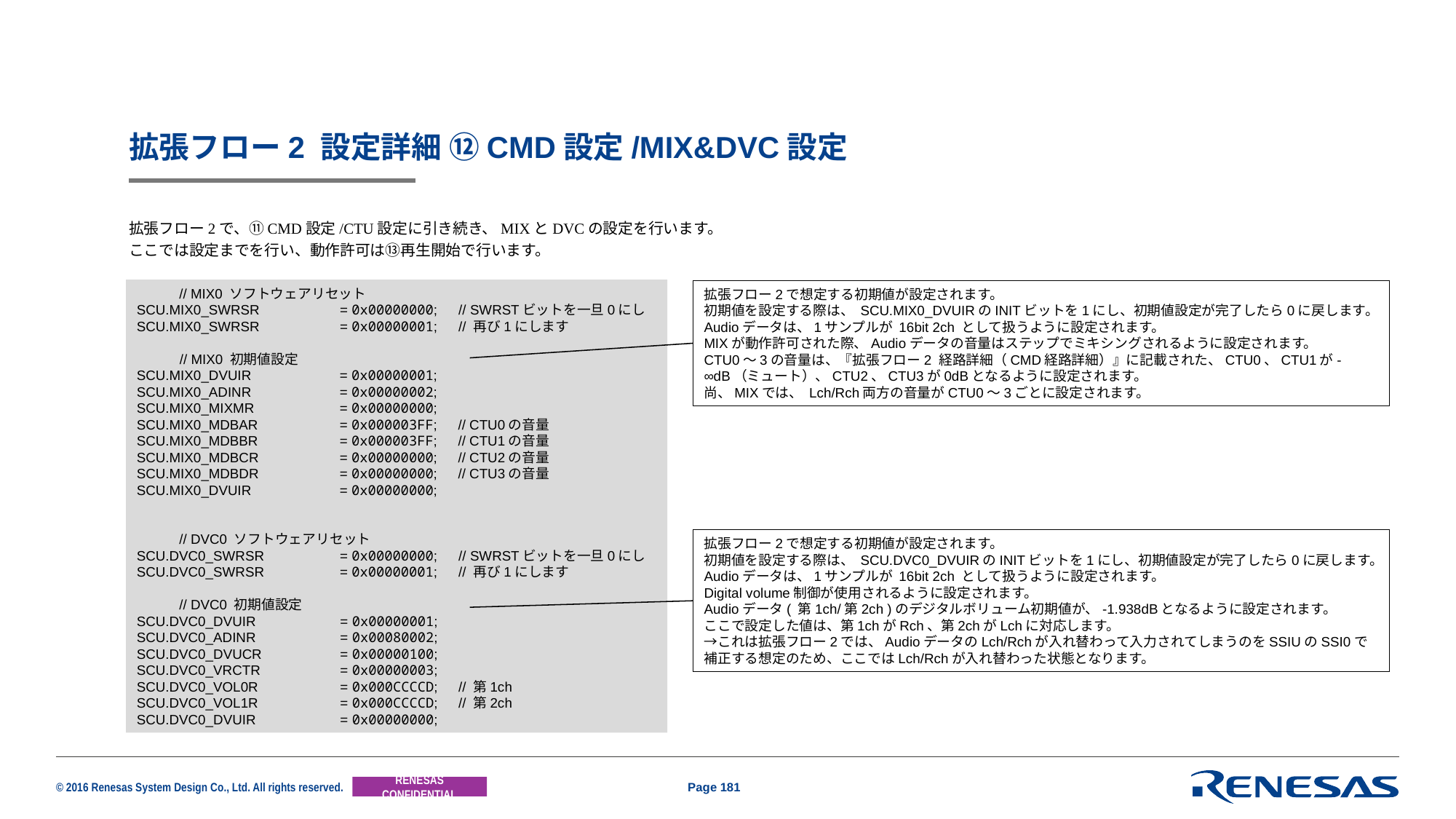

# 拡張フロー2 設定詳細 ⑫CMD設定/MIX&DVC設定
拡張フロー2で、⑪CMD設定/CTU設定に引き続き、MIXとDVCの設定を行います。
ここでは設定までを行い、動作許可は⑬再生開始で行います。
	// MIX0 ソフトウェアリセット
SCU.MIX0_SWRSR	= 0x00000000;	// SWRSTビットを一旦0にし
SCU.MIX0_SWRSR	= 0x00000001;	// 再び1にします
	// MIX0 初期値設定
SCU.MIX0_DVUIR	= 0x00000001;
SCU.MIX0_ADINR	= 0x00000002;
SCU.MIX0_MIXMR	= 0x00000000;
SCU.MIX0_MDBAR	= 0x000003FF;	// CTU0の音量
SCU.MIX0_MDBBR	= 0x000003FF;	// CTU1の音量
SCU.MIX0_MDBCR	= 0x00000000;	// CTU2の音量
SCU.MIX0_MDBDR	= 0x00000000;	// CTU3の音量
SCU.MIX0_DVUIR	= 0x00000000;

	// DVC0 ソフトウェアリセット
SCU.DVC0_SWRSR	= 0x00000000;	// SWRSTビットを一旦0にし
SCU.DVC0_SWRSR	= 0x00000001;	// 再び1にします
	// DVC0 初期値設定
SCU.DVC0_DVUIR	= 0x00000001;
SCU.DVC0_ADINR	= 0x00080002;
SCU.DVC0_DVUCR	= 0x00000100;
SCU.DVC0_VRCTR	= 0x00000003;
SCU.DVC0_VOL0R	= 0x000CCCCD;	// 第1ch
SCU.DVC0_VOL1R	= 0x000CCCCD;	// 第2ch
SCU.DVC0_DVUIR	= 0x00000000;
拡張フロー2で想定する初期値が設定されます。
初期値を設定する際は、 SCU.MIX0_DVUIRのINITビットを1にし、初期値設定が完了したら0に戻します。
Audioデータは、1サンプルが 16bit 2ch として扱うように設定されます。
MIXが動作許可された際、Audioデータの音量はステップでミキシングされるように設定されます。
CTU0～3の音量は、『拡張フロー2 経路詳細（CMD経路詳細）』に記載された、CTU0、CTU1が-∞dB（ミュート）、CTU2、CTU3が0dBとなるように設定されます。
尚、MIXでは、 Lch/Rch両方の音量がCTU0～3ごとに設定されます。
拡張フロー2で想定する初期値が設定されます。
初期値を設定する際は、 SCU.DVC0_DVUIRのINITビットを1にし、初期値設定が完了したら0に戻します。
Audioデータは、1サンプルが 16bit 2ch として扱うように設定されます。
Digital volume制御が使用されるように設定されます。
Audioデータ( 第1ch/第2ch )のデジタルボリューム初期値が、-1.938dBとなるように設定されます。
ここで設定した値は、第1chがRch、第2chがLchに対応します。
→これは拡張フロー2では、AudioデータのLch/Rchが入れ替わって入力されてしまうのをSSIUのSSI0で補正する想定のため、ここではLch/Rchが入れ替わった状態となります。
Page 181